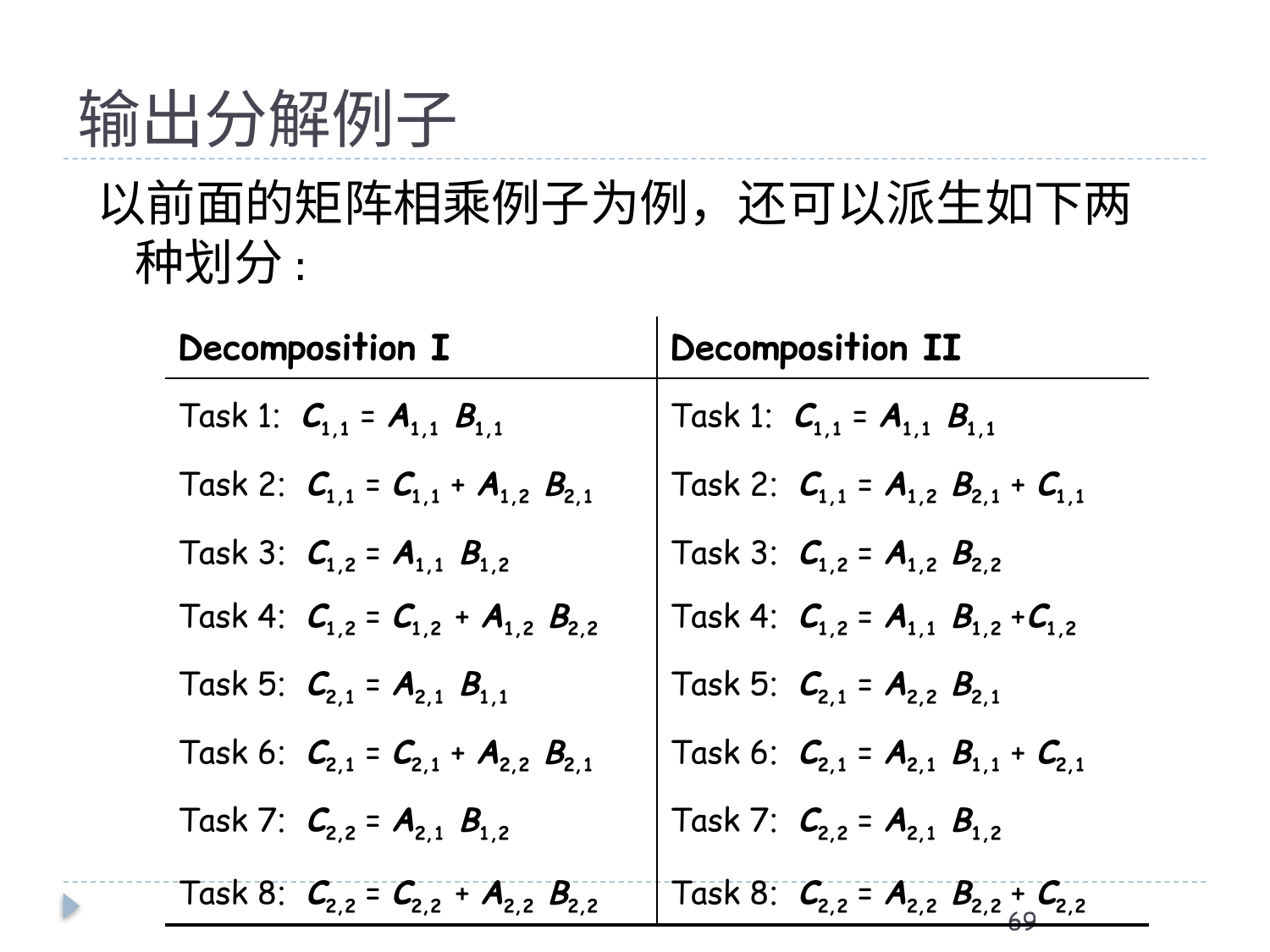

# 输出分解例子
以前面的矩阵相乘例子为例，还可以派生如下两种划分:
| Decomposition I | Decomposition II |
| --- | --- |
| Task 1: C1,1 = A1,1 B1,1 Task 2: C1,1 = C1,1 + A1,2 B2,1 Task 3: C1,2 = A1,1 B1,2 Task 4: C1,2 = C1,2 + A1,2 B2,2 Task 5: C2,1 = A2,1 B1,1 Task 6: C2,1 = C2,1 + A2,2 B2,1 Task 7: C2,2 = A2,1 B1,2 Task 8: C2,2 = C2,2 + A2,2 B2,2 | Task 1: C1,1 = A1,1 B1,1 Task 2: C1,1 = A1,2 B2,1 + C1,1 Task 3: C1,2 = A1,2 B2,2 Task 4: C1,2 = A1,1 B1,2 +C1,2 Task 5: C2,1 = A2,2 B2,1 Task 6: C2,1 = A2,1 B1,1 + C2,1 Task 7: C2,2 = A2,1 B1,2 Task 8: C2,2 = A2,2 B2,2 + C2,2 |
69